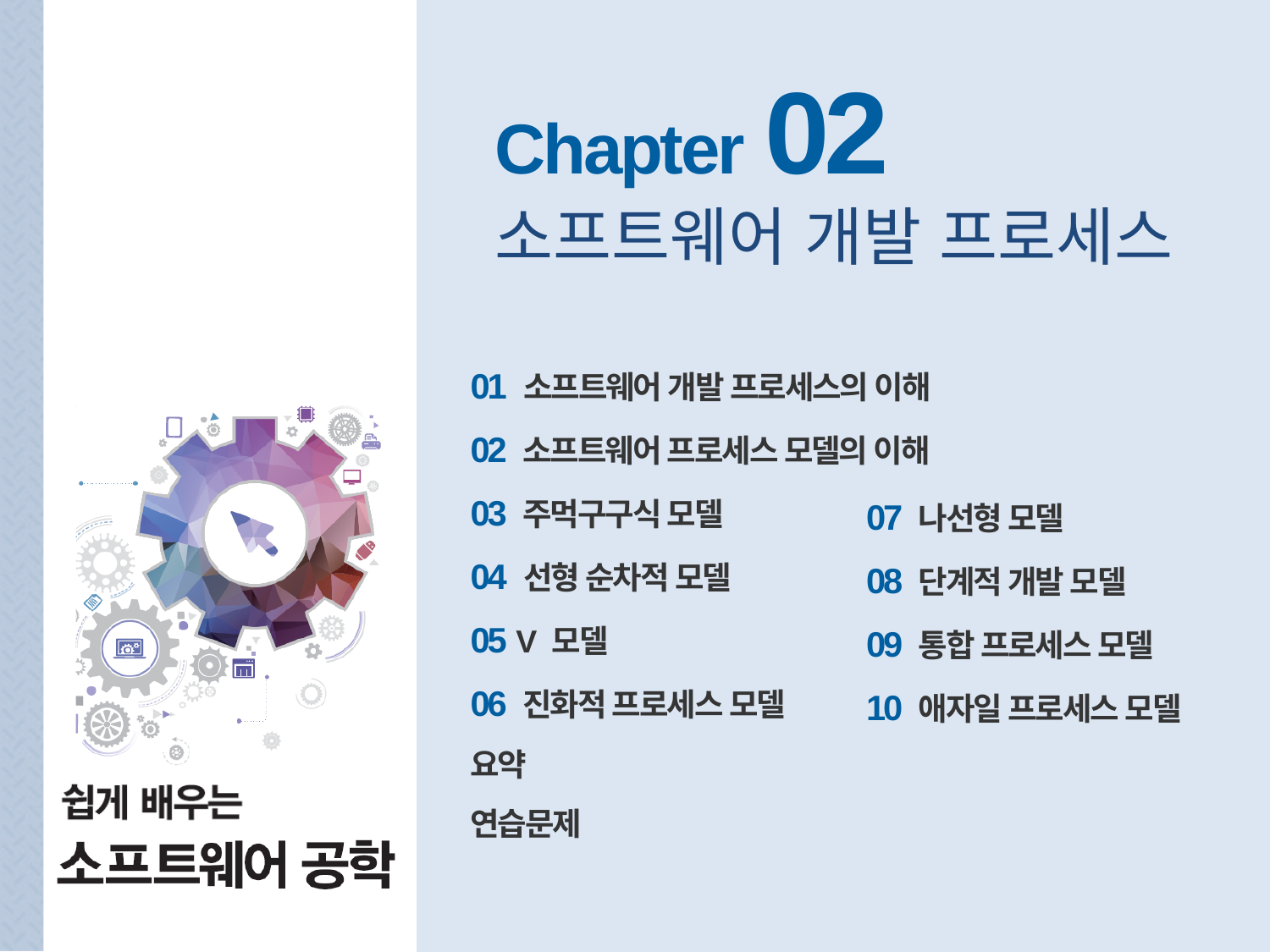

Chapter 02
소프트웨어 개발 프로세스
01 소프트웨어 개발 프로세스의 이해
02 소프트웨어 프로세스 모델의 이해
03 주먹구구식 모델
04 선형 순차적 모델
05 V 모델
06 진화적 프로세스 모델
요약
연습문제
07 나선형 모델
08 단계적 개발 모델
09 통합 프로세스 모델
10 애자일 프로세스 모델